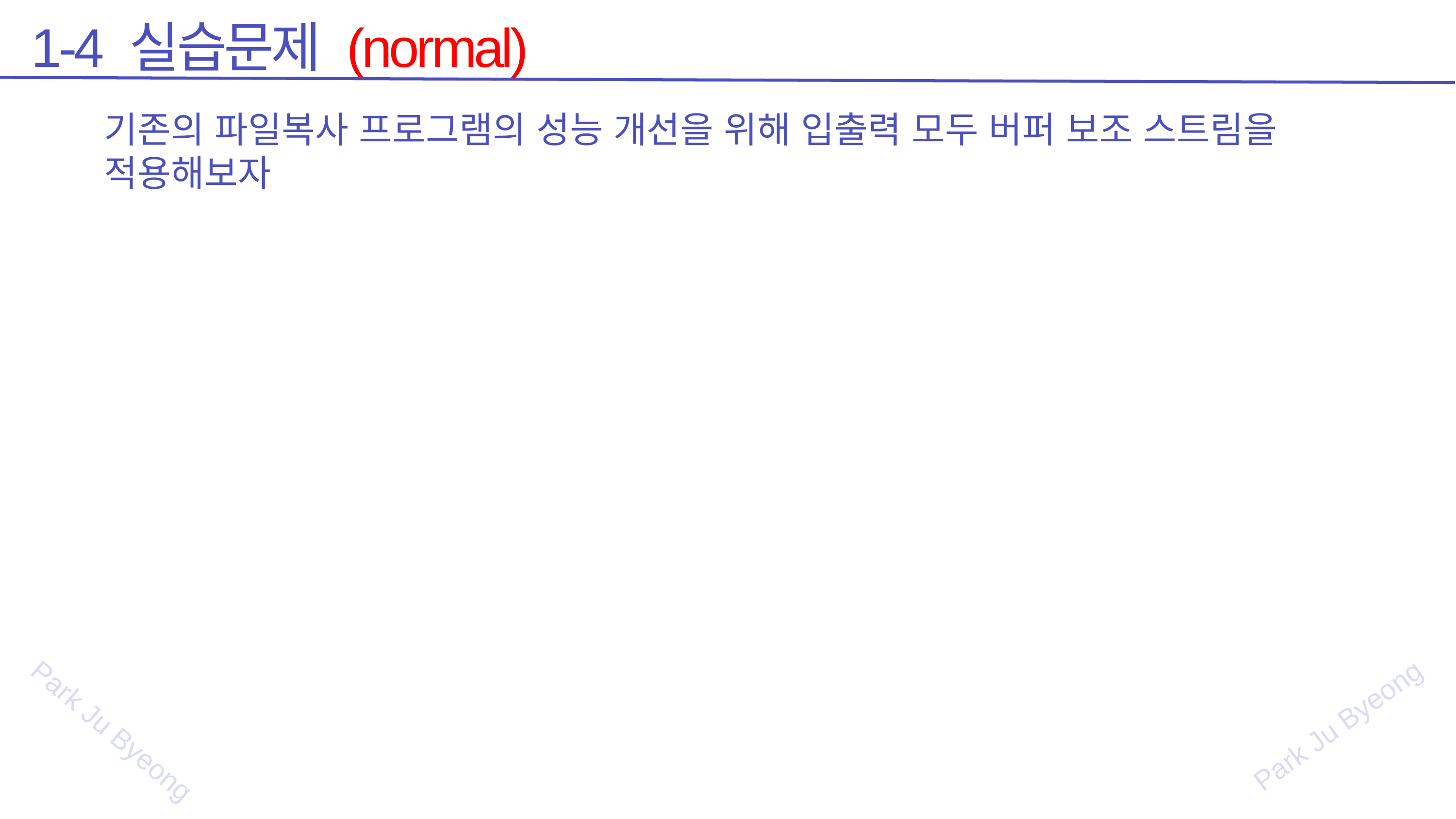

1-4 실습문제 (normal)
기존의 파일복사 프로그램의 성능 개선을 위해 입출력 모두 버퍼 보조 스트림을 적용해보자